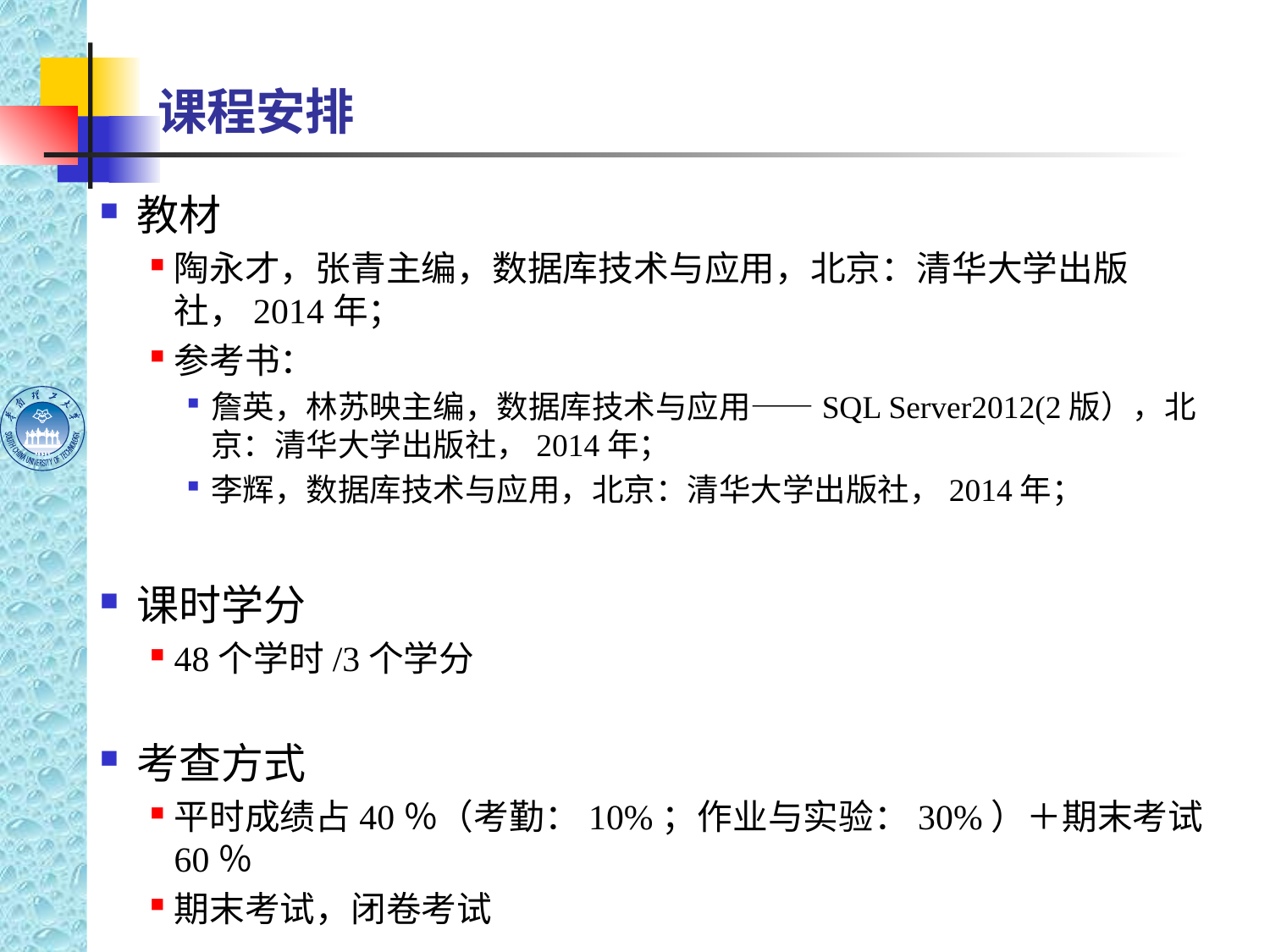

# 课程安排
教材
陶永才，张青主编，数据库技术与应用，北京：清华大学出版社，2014年；
参考书：
詹英，林苏映主编，数据库技术与应用——SQL Server2012(2版），北京：清华大学出版社，2014年；
李辉，数据库技术与应用，北京：清华大学出版社，2014年；

课时学分
48个学时/3个学分

考查方式
平时成绩占40％（考勤：10%；作业与实验：30%）＋期末考试60％
期末考试，闭卷考试